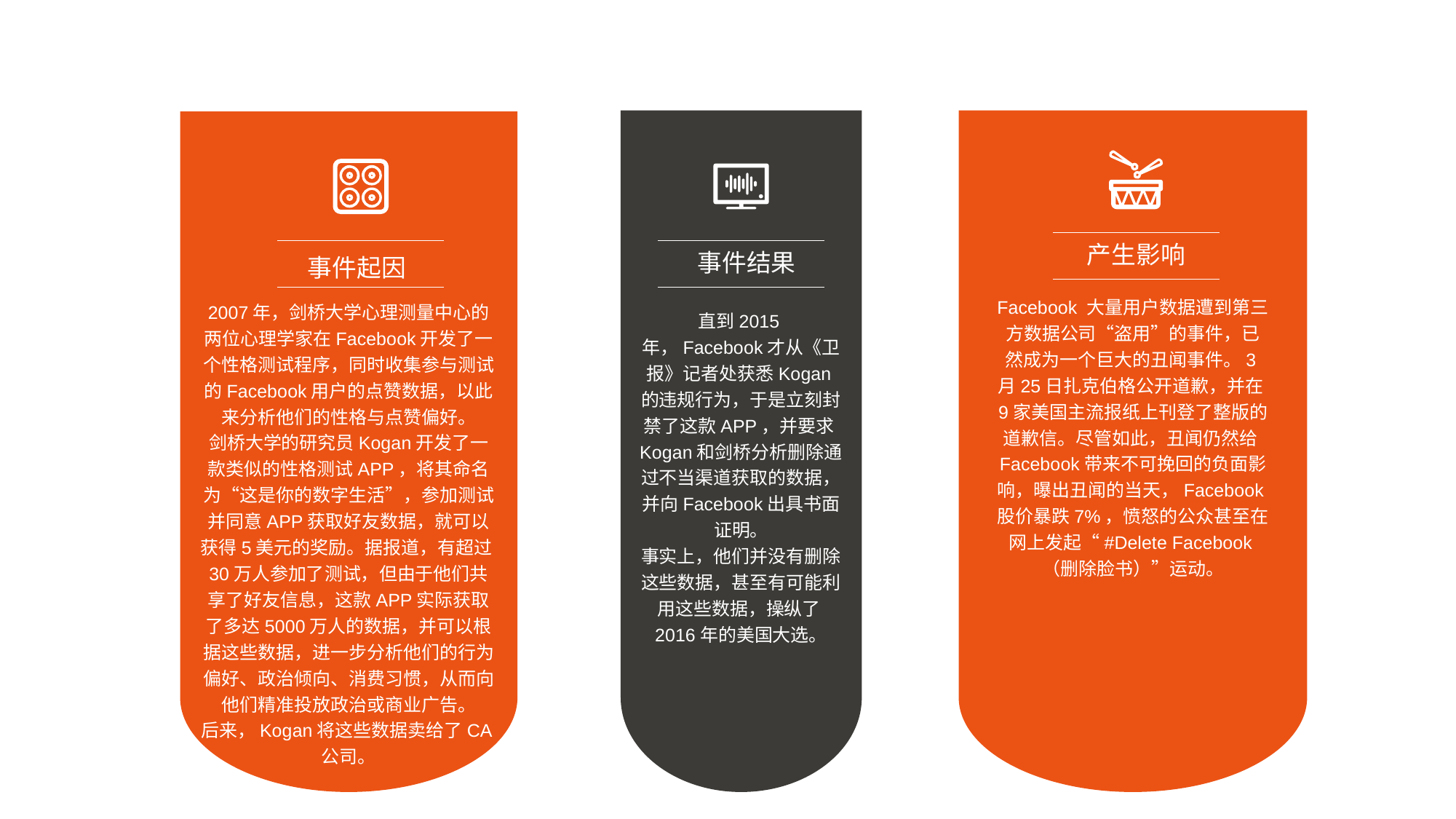

产生影响
事件结果
事件起因
Facebook 大量用户数据遭到第三方数据公司“盗用”的事件，已然成为一个巨大的丑闻事件。3月25日扎克伯格公开道歉，并在9家美国主流报纸上刊登了整版的道歉信。尽管如此，丑闻仍然给Facebook带来不可挽回的负面影响，曝出丑闻的当天，Facebook股价暴跌7%，愤怒的公众甚至在网上发起“#Delete Facebook（删除脸书）”运动。
2007年，剑桥大学心理测量中心的两位心理学家在Facebook开发了一个性格测试程序，同时收集参与测试的Facebook用户的点赞数据，以此来分析他们的性格与点赞偏好。
剑桥大学的研究员Kogan开发了一款类似的性格测试APP，将其命名为“这是你的数字生活”，参加测试并同意APP获取好友数据，就可以获得5美元的奖励。据报道，有超过30万人参加了测试，但由于他们共享了好友信息，这款APP实际获取了多达5000万人的数据，并可以根据这些数据，进一步分析他们的行为偏好、政治倾向、消费习惯，从而向他们精准投放政治或商业广告。
后来，Kogan将这些数据卖给了CA公司。
直到2015年，Facebook才从《卫报》记者处获悉Kogan的违规行为，于是立刻封禁了这款APP，并要求Kogan和剑桥分析删除通过不当渠道获取的数据，并向Facebook出具书面证明。
事实上，他们并没有删除这些数据，甚至有可能利用这些数据，操纵了2016年的美国大选。